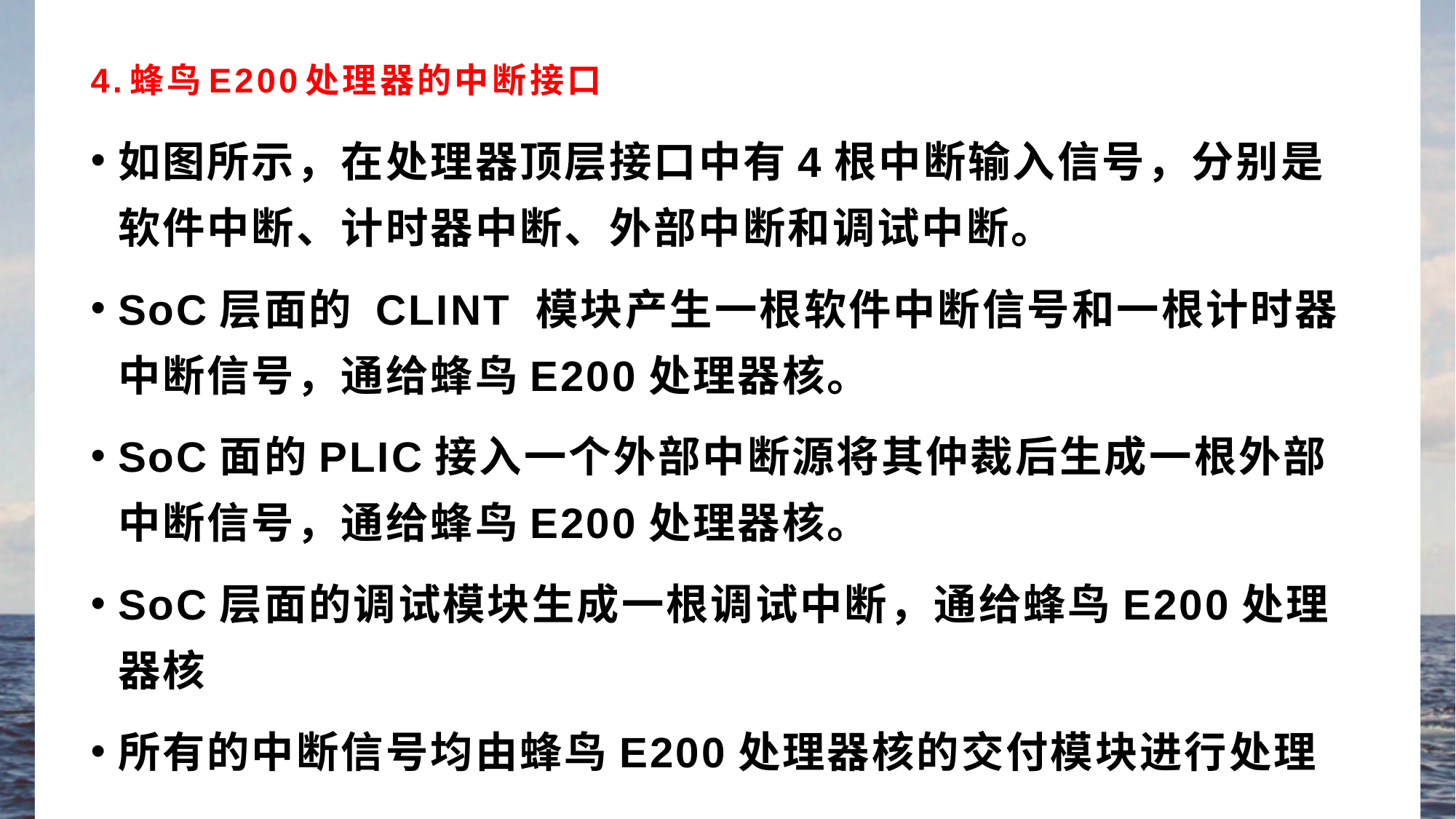

# 4.蜂鸟E200处理器的中断接口
如图所示，在处理器顶层接口中有4根中断输入信号，分别是软件中断、计时器中断、外部中断和调试中断。
SoC层面的 CLINT 模块产生一根软件中断信号和一根计时器中断信号，通给蜂鸟E200处理器核。
SoC面的PLIC接入一个外部中断源将其仲裁后生成一根外部中断信号，通给蜂鸟E200处理器核。
SoC层面的调试模块生成一根调试中断，通给蜂鸟E200处理器核
所有的中断信号均由蜂鸟E200处理器核的交付模块进行处理